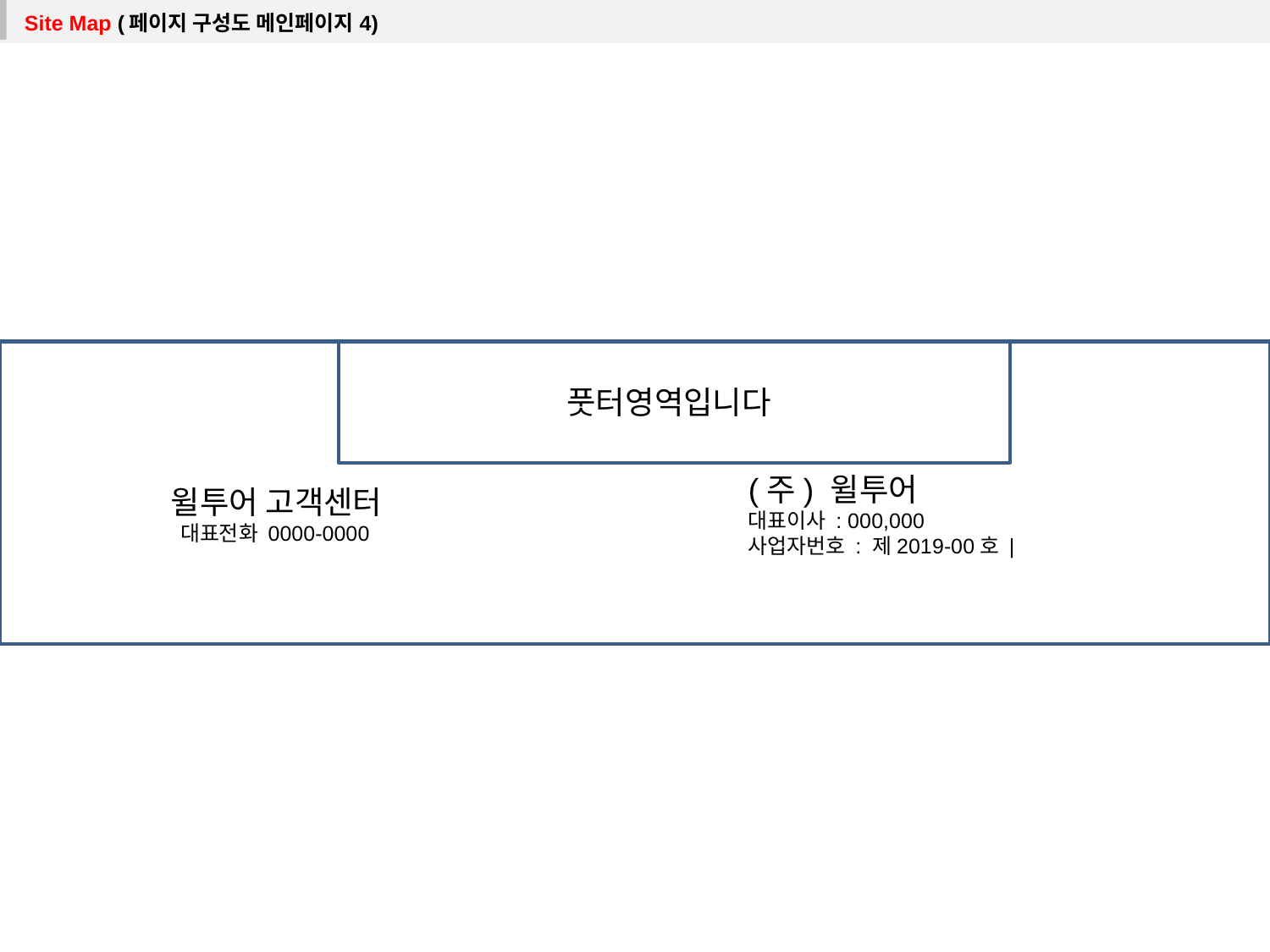

| Site Map (페이지 구성도 메인페이지4) |
| --- |

풋터영역입니다
(주) 윌투어
대표이사 : 000,000
사업자번호 : 제2019-00호 |
윌투어 고객센터
 대표전화 0000-0000